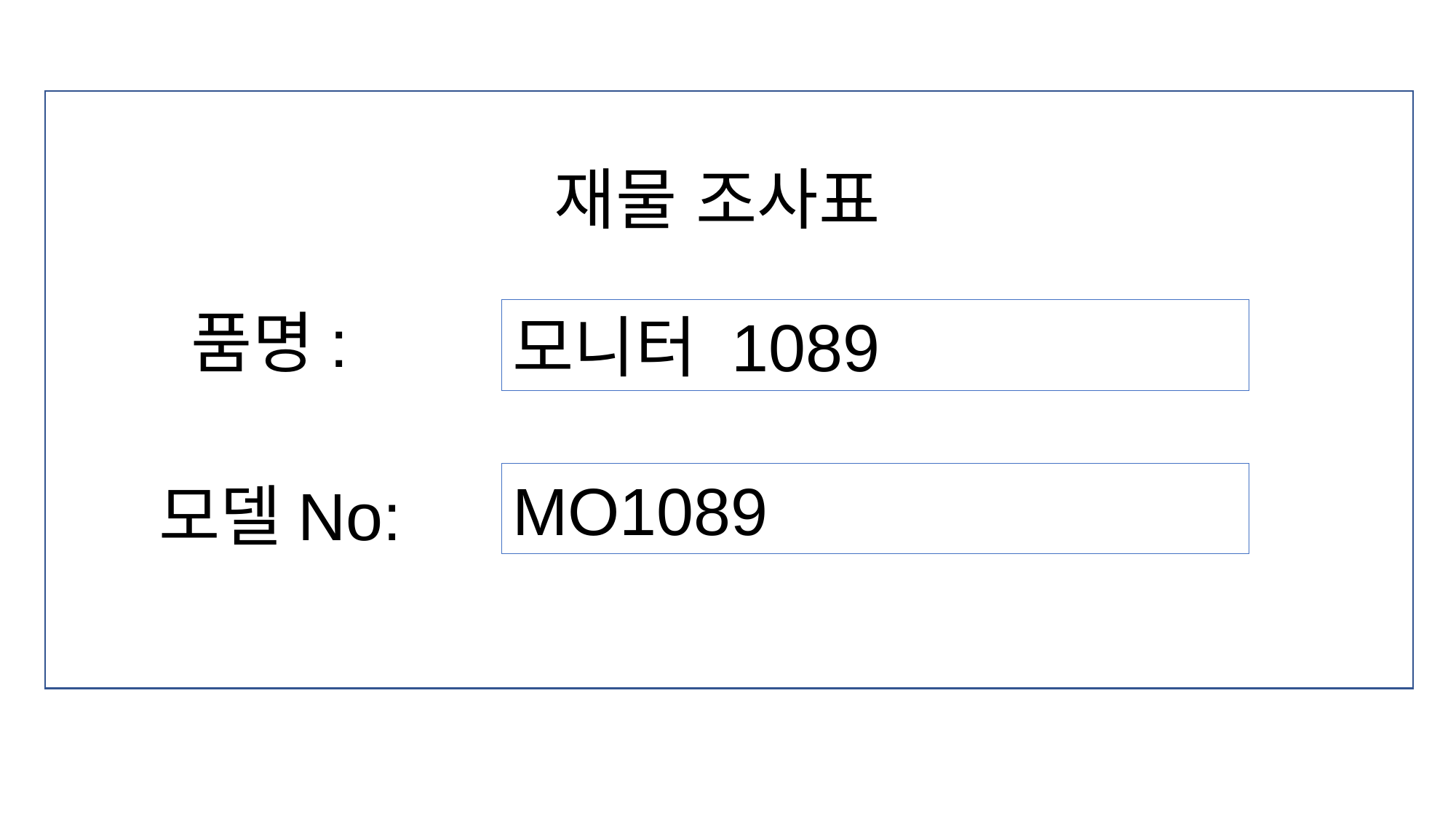

재물 조사표
품명:
모니터 1089
MO1089
모델No: